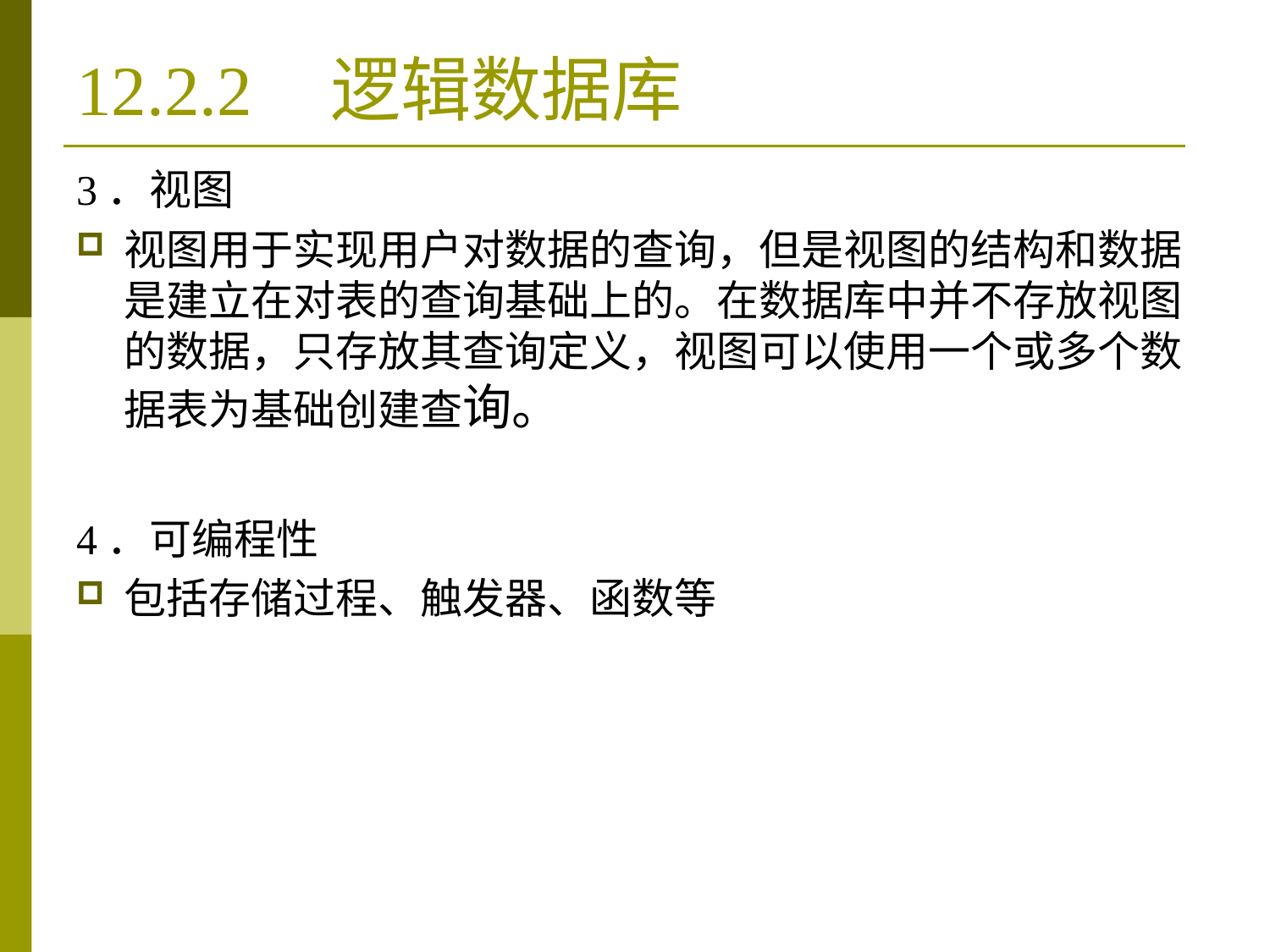

# 12.2.2	逻辑数据库
3．视图
视图用于实现用户对数据的查询，但是视图的结构和数据是建立在对表的查询基础上的。在数据库中并不存放视图的数据，只存放其查询定义，视图可以使用一个或多个数据表为基础创建查询。

4．可编程性
包括存储过程、触发器、函数等